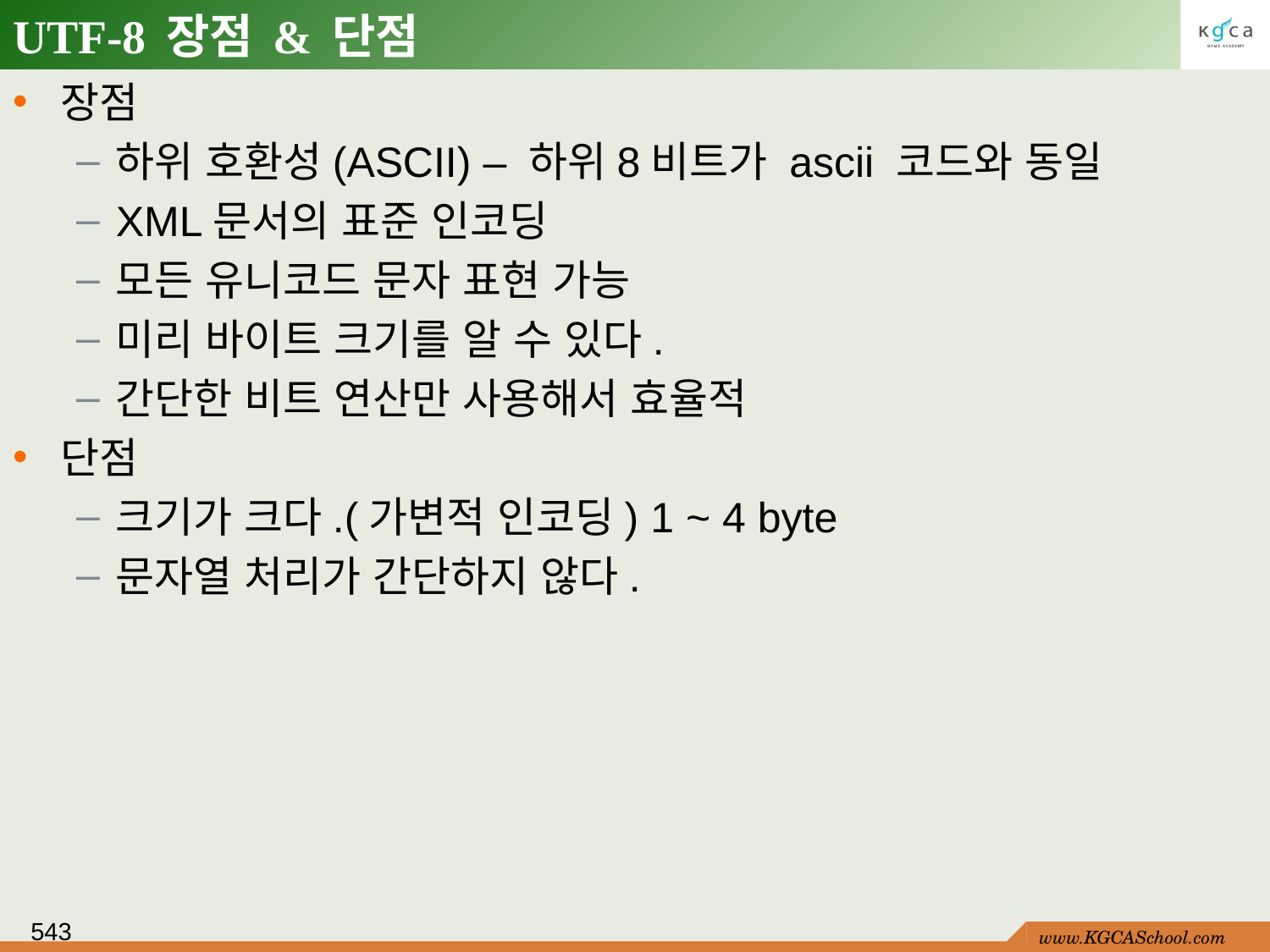

# UTF-8 장점 & 단점
장점
하위 호환성(ASCII) – 하위8비트가 ascii 코드와 동일
XML문서의 표준 인코딩
모든 유니코드 문자 표현 가능
미리 바이트 크기를 알 수 있다.
간단한 비트 연산만 사용해서 효율적
단점
크기가 크다.(가변적 인코딩) 1 ~ 4 byte
문자열 처리가 간단하지 않다.

543